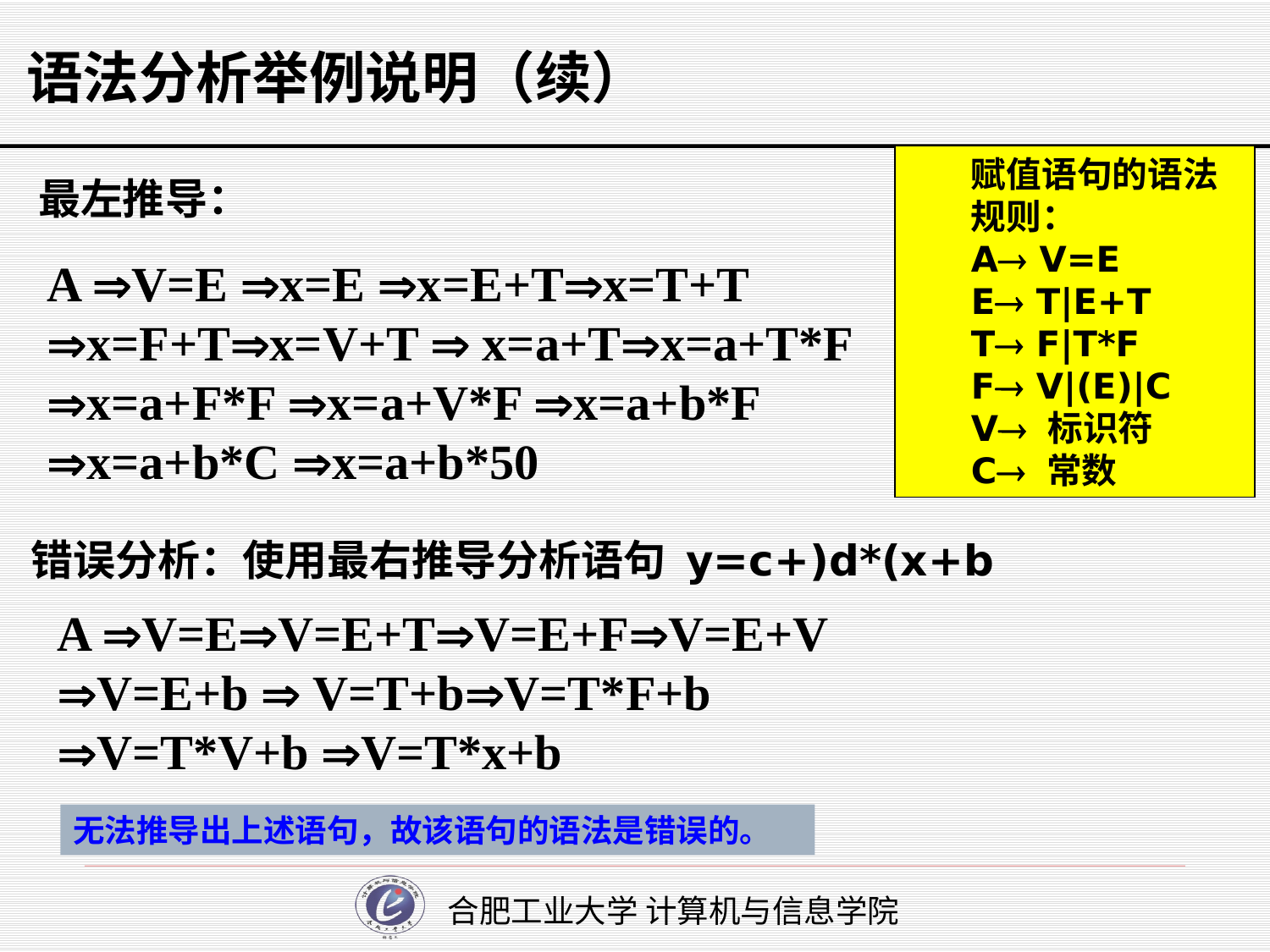

# 语法分析举例说明（续）

赋值语句的语法规则：
A→ V=E
E→ T|E+T
T→ F|T*F
F→ V|(E)|C
V→ 标识符
C→ 常数
最左推导：
A ⇒V=E ⇒x=E ⇒x=E+T⇒x=T+T
⇒x=F+T⇒x=V+T ⇒ x=a+T⇒x=a+T*F
⇒x=a+F*F ⇒x=a+V*F ⇒x=a+b*F
⇒x=a+b*C ⇒x=a+b*50
错误分析：使用最右推导分析语句 y=c+)d*(x+b
A ⇒V=E⇒V=E+T⇒V=E+F⇒V=E+V
⇒V=E+b ⇒ V=T+b⇒V=T*F+b
⇒V=T*V+b ⇒V=T*x+b
无法推导出上述语句，故该语句的语法是错误的。
22